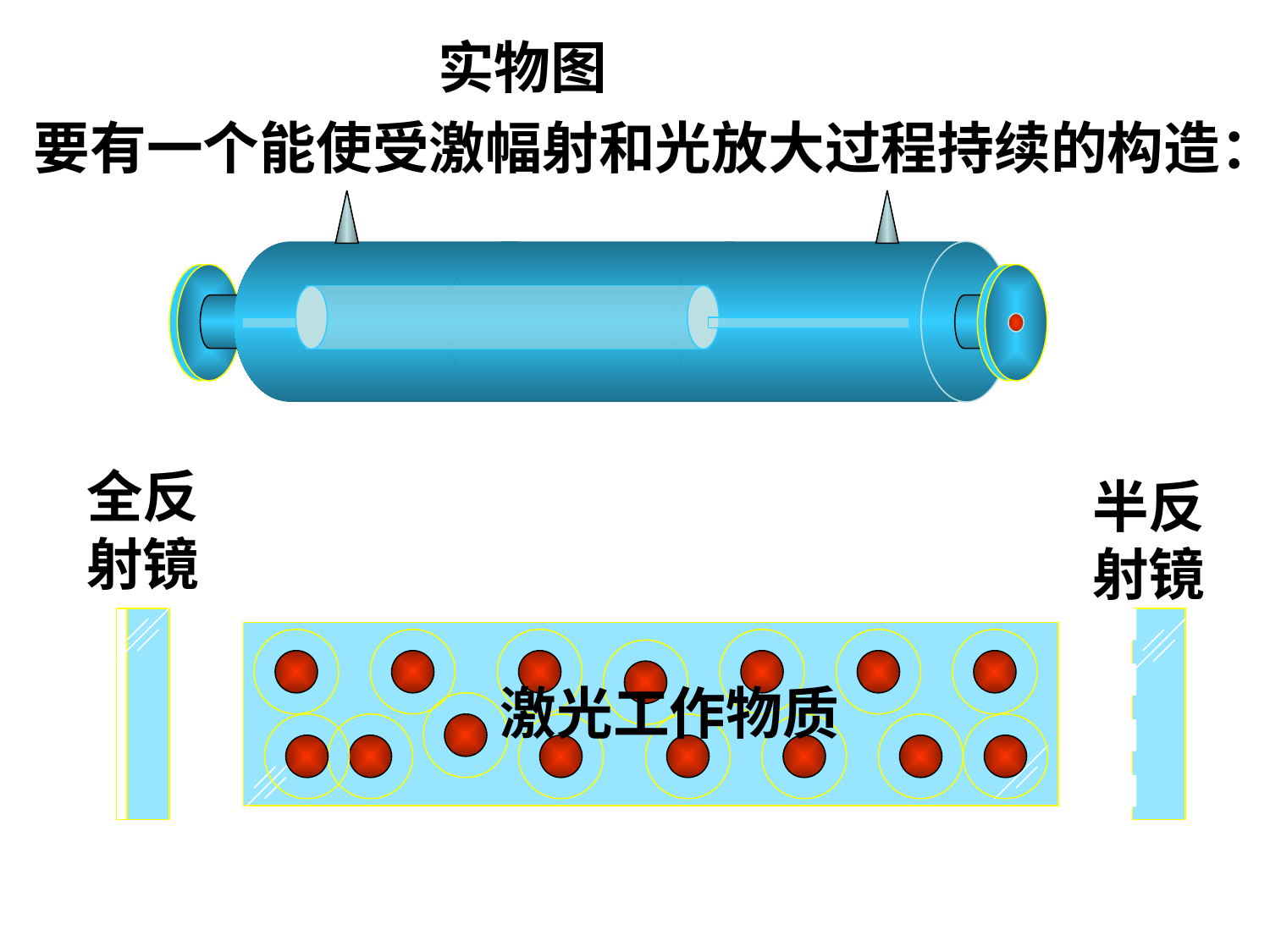

实物图
要有一个能使受激幅射和光放大过程持续的构造：

全反
射镜
半反
射镜

激光工作物质